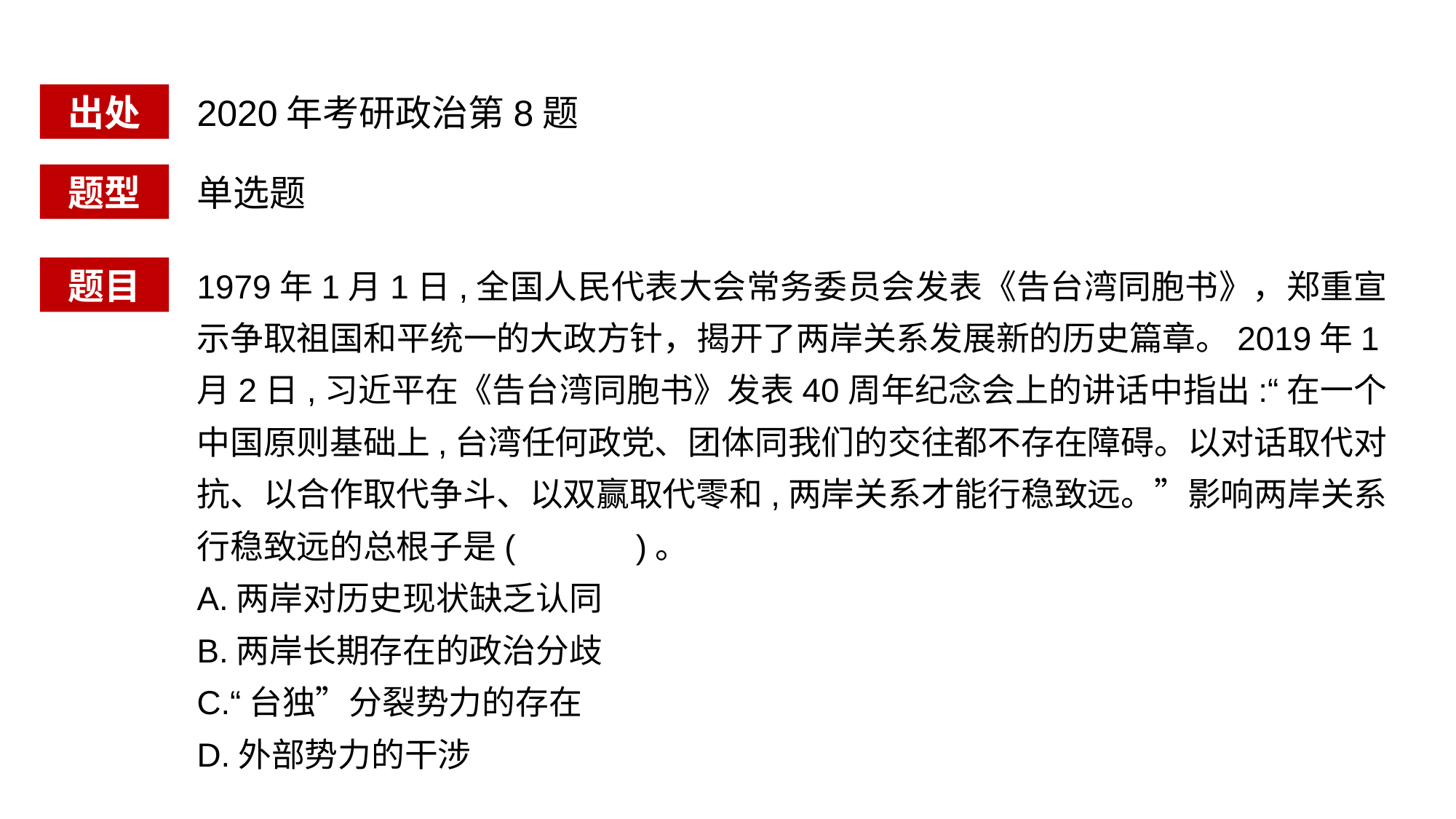

出处
2020年考研政治第8题
题型
单选题
1979年1月1日,全国人民代表大会常务委员会发表《告台湾同胞书》，郑重宣示争取祖国和平统一的大政方针，揭开了两岸关系发展新的历史篇章。2019年1月2日,习近平在《告台湾同胞书》发表40周年纪念会上的讲话中指出:“在一个中国原则基础上,台湾任何政党、团体同我们的交往都不存在障碍。以对话取代对抗、以合作取代争斗、以双赢取代零和,两岸关系才能行稳致远。”影响两岸关系行稳致远的总根子是(             )。
A.两岸对历史现状缺乏认同
B.两岸长期存在的政治分歧
C.“台独”分裂势力的存在
D.外部势力的干涉
题目